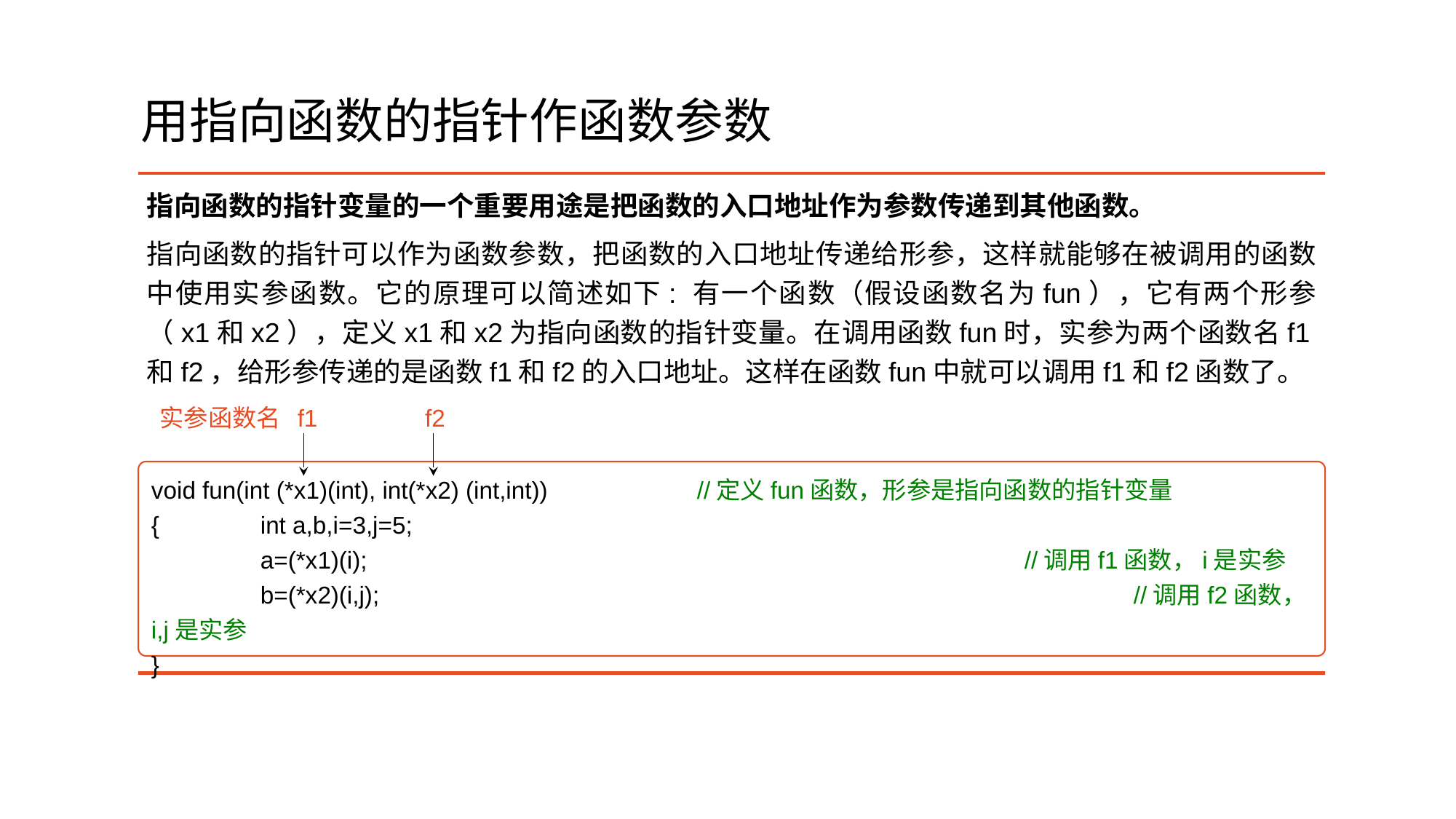

# 用指向函数的指针作函数参数
指向函数的指针变量的一个重要用途是把函数的入口地址作为参数传递到其他函数。
指向函数的指针可以作为函数参数，把函数的入口地址传递给形参，这样就能够在被调用的函数中使用实参函数。它的原理可以简述如下: 有一个函数（假设函数名为fun），它有两个形参（x1和x2），定义x1和x2为指向函数的指针变量。在调用函数fun时，实参为两个函数名f1和f2，给形参传递的是函数f1和f2的入口地址。这样在函数fun中就可以调用f1和f2函数了。
实参函数名  f1                f2
void fun(int (*x1)(int), int(*x2) (int,int))		//定义fun函数，形参是指向函数的指针变量
{	int a,b,i=3,j=5;
	a=(*x1)(i);							//调用f1函数，i是实参
	b=(*x2)(i,j);							//调用f2函数，i,j是实参
}